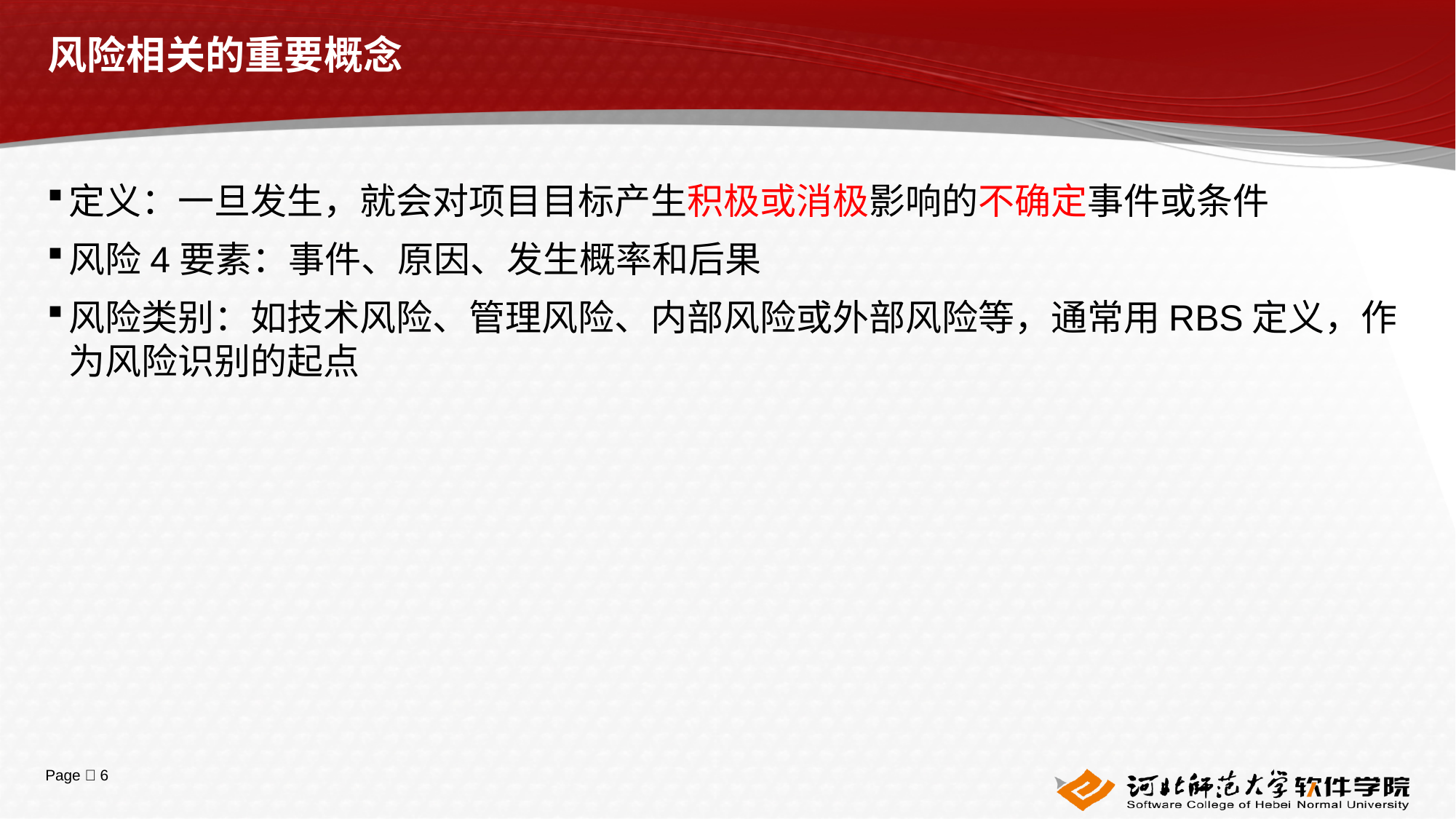

# 风险相关的重要概念
定义：一旦发生，就会对项目目标产生积极或消极影响的不确定事件或条件
风险4要素：事件、原因、发生概率和后果
风险类别：如技术风险、管理风险、内部风险或外部风险等，通常用RBS定义，作为风险识别的起点